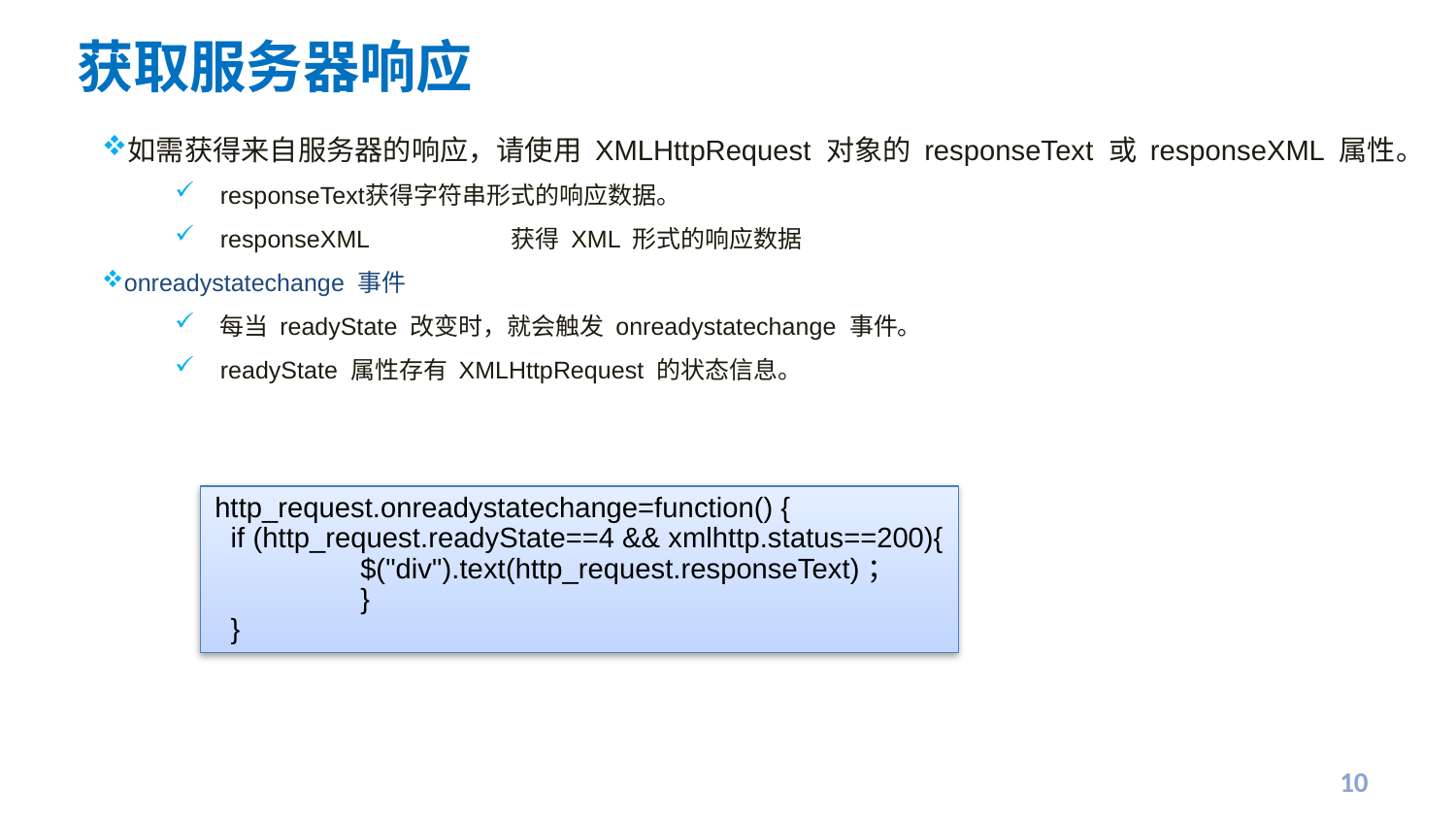

获取服务器响应
如需获得来自服务器的响应，请使用 XMLHttpRequest 对象的 responseText 或 responseXML 属性。
responseText	获得字符串形式的响应数据。
responseXML	获得 XML 形式的响应数据
onreadystatechange 事件
每当 readyState 改变时，就会触发 onreadystatechange 事件。
readyState 属性存有 XMLHttpRequest 的状态信息。

http_request.onreadystatechange=function() {
  if (http_request.readyState==4 && xmlhttp.status==200){
	$("div").text(http_request.responseText)；
	}
  }
10